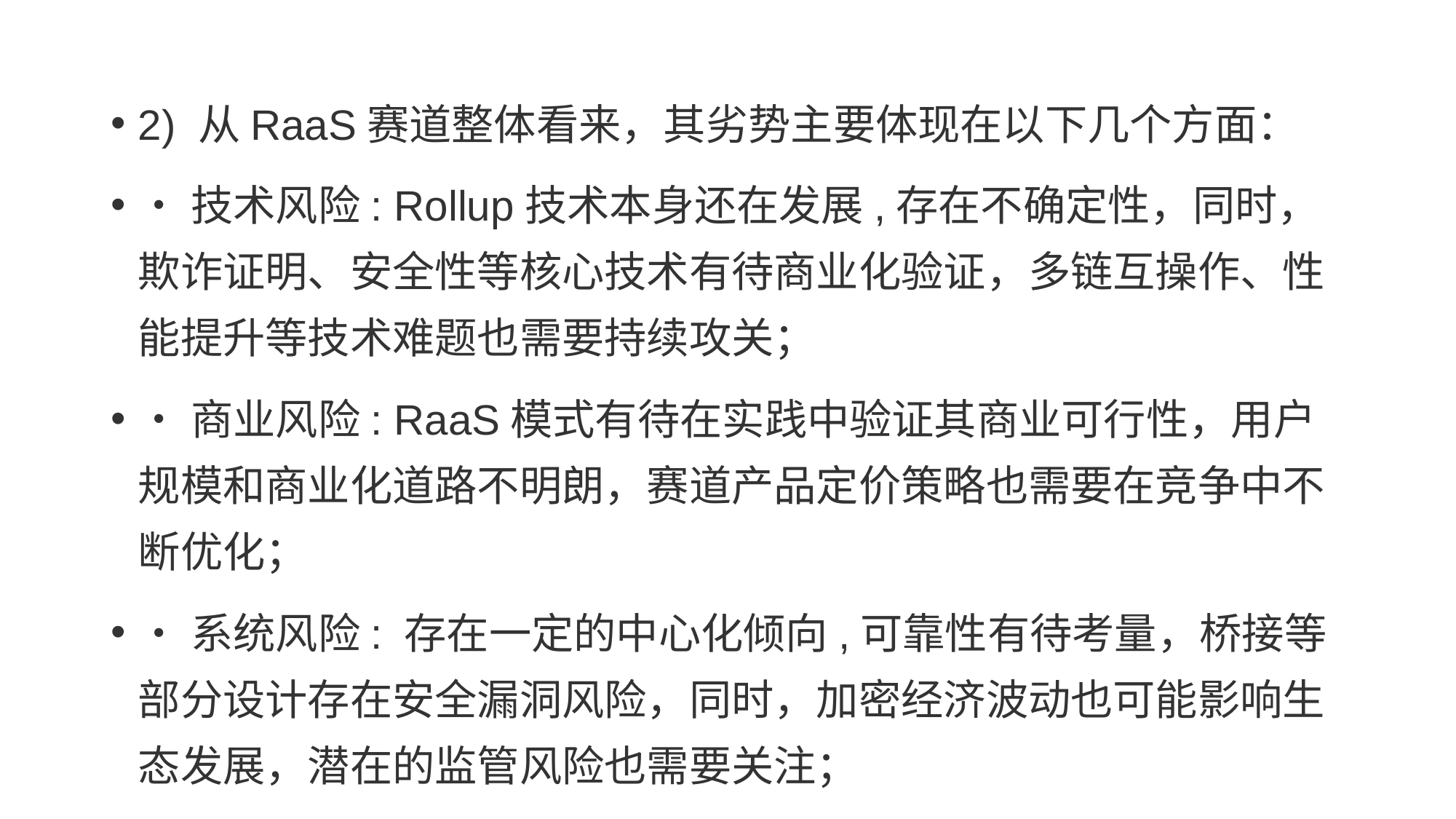

2) 从RaaS赛道整体看来，其劣势主要体现在以下几个方面：
•技术风险: Rollup技术本身还在发展,存在不确定性，同时，欺诈证明、安全性等核心技术有待商业化验证，多链互操作、性能提升等技术难题也需要持续攻关；
•商业风险: RaaS模式有待在实践中验证其商业可行性，用户规模和商业化道路不明朗，赛道产品定价策略也需要在竞争中不断优化；
•系统风险: 存在一定的中心化倾向,可靠性有待考量，桥接等部分设计存在安全漏洞风险，同时，加密经济波动也可能影响生态发展，潜在的监管风险也需要关注；
•综合风险: 项目仍处在发展早期,各项要素尚未全面成熟，尚需在技术、产品、商业多方面持续迭代进步，同时，竞争对手动态变化,市场地位需要维护，资金、人才等方面的也存在不确定性；
总的来说，AltLayer作为创新的RaaS平台,存在技术到商业各个层面的挑战和风险。需要在应对风险的同时,将机遇最大化,以实现从概念到商业化再到基础设施的进化。